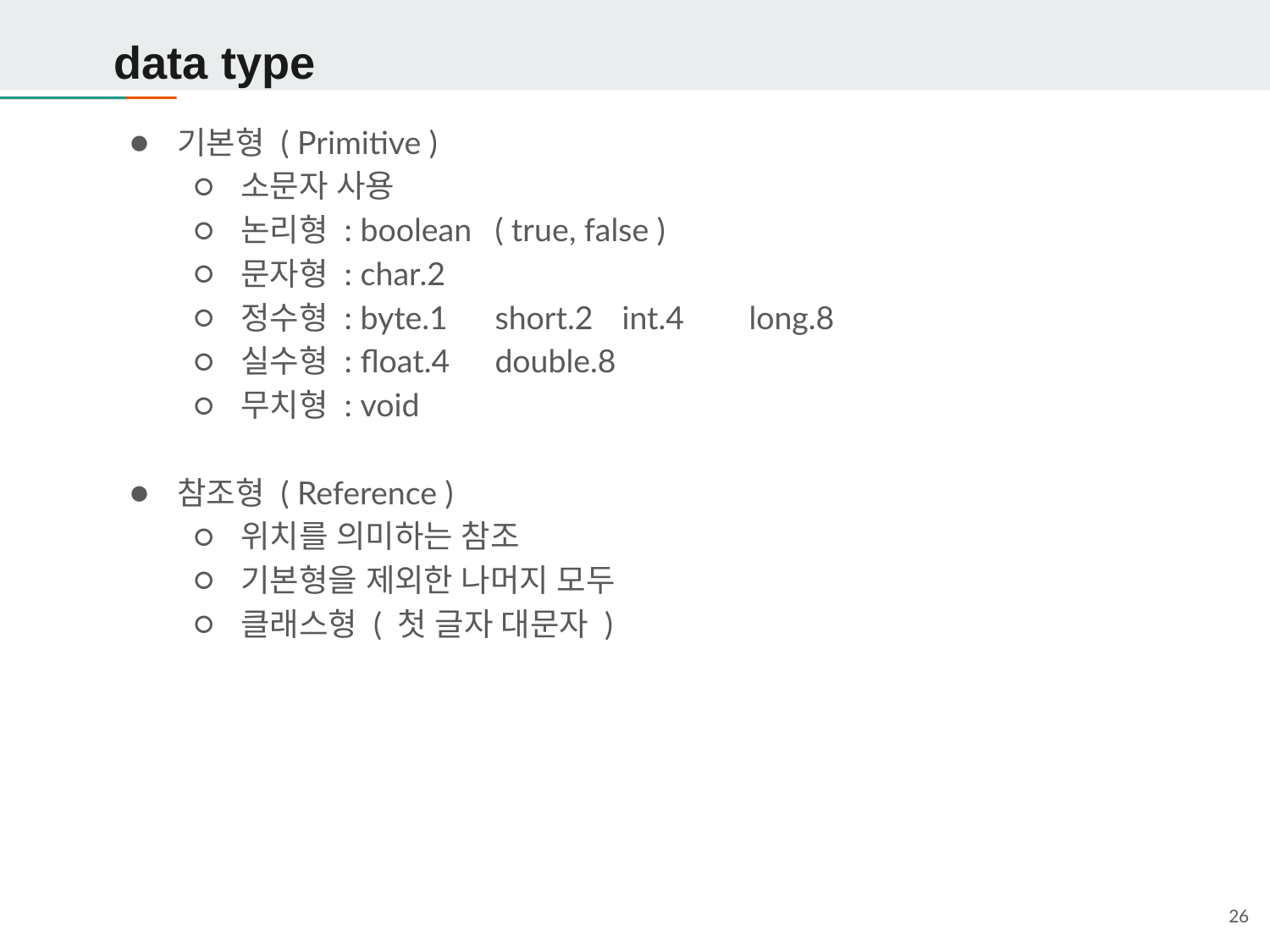

# data type
기본형 ( Primitive )
소문자 사용
논리형 : boolean	( true, false )
문자형 : char.2
정수형 : byte.1	short.2	int.4	long.8
실수형 : float.4	double.8
무치형 : void

참조형 ( Reference )
위치를 의미하는 참조
기본형을 제외한 나머지 모두
클래스형 ( 첫 글자 대문자 )
26